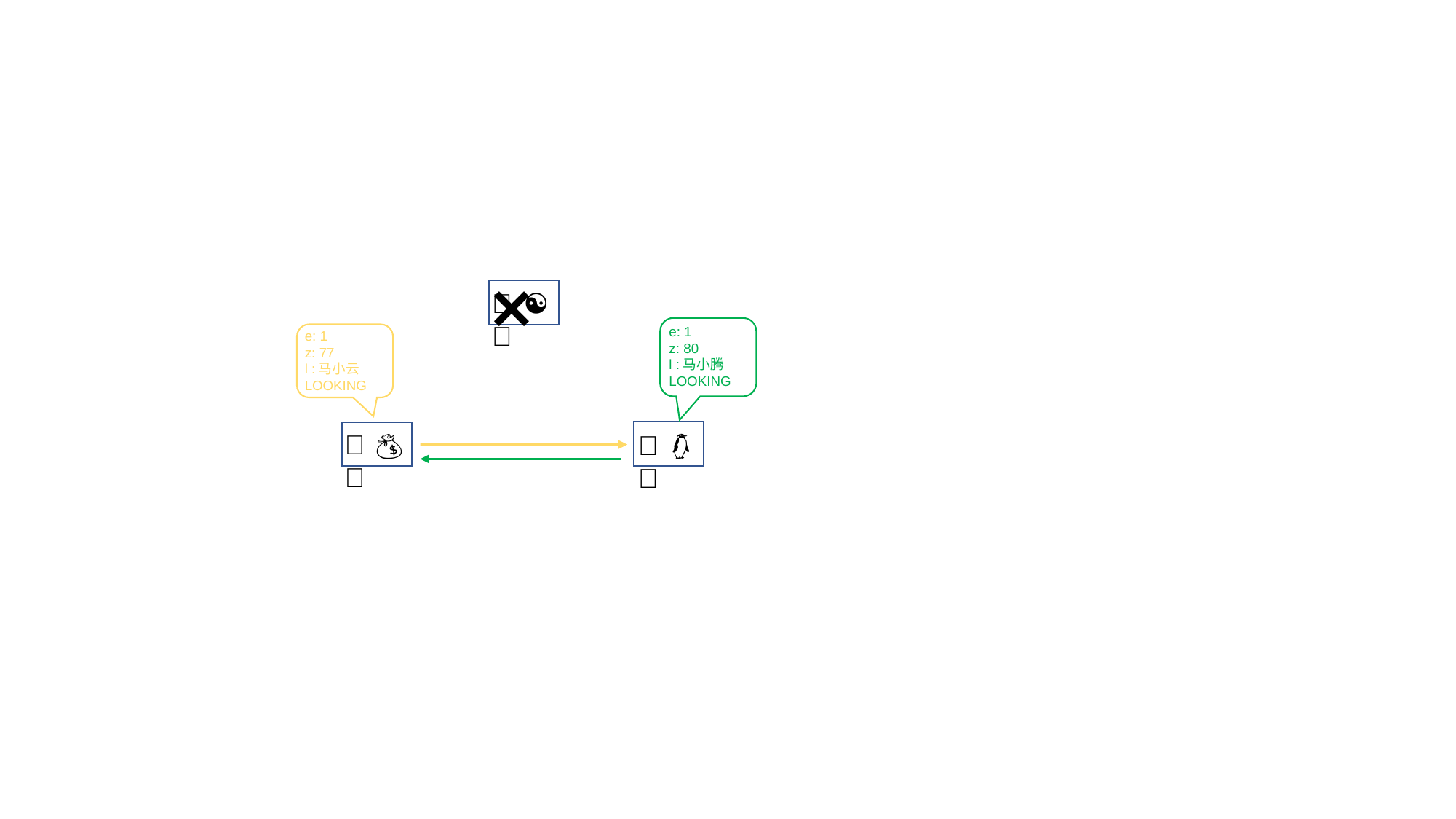

❌

🐎
☯️
e: 1
z: 80
l :马小腾
LOOKING

e: 1
z: 77
l :马小云
LOOKING

🐧

🐎
💰
🐎